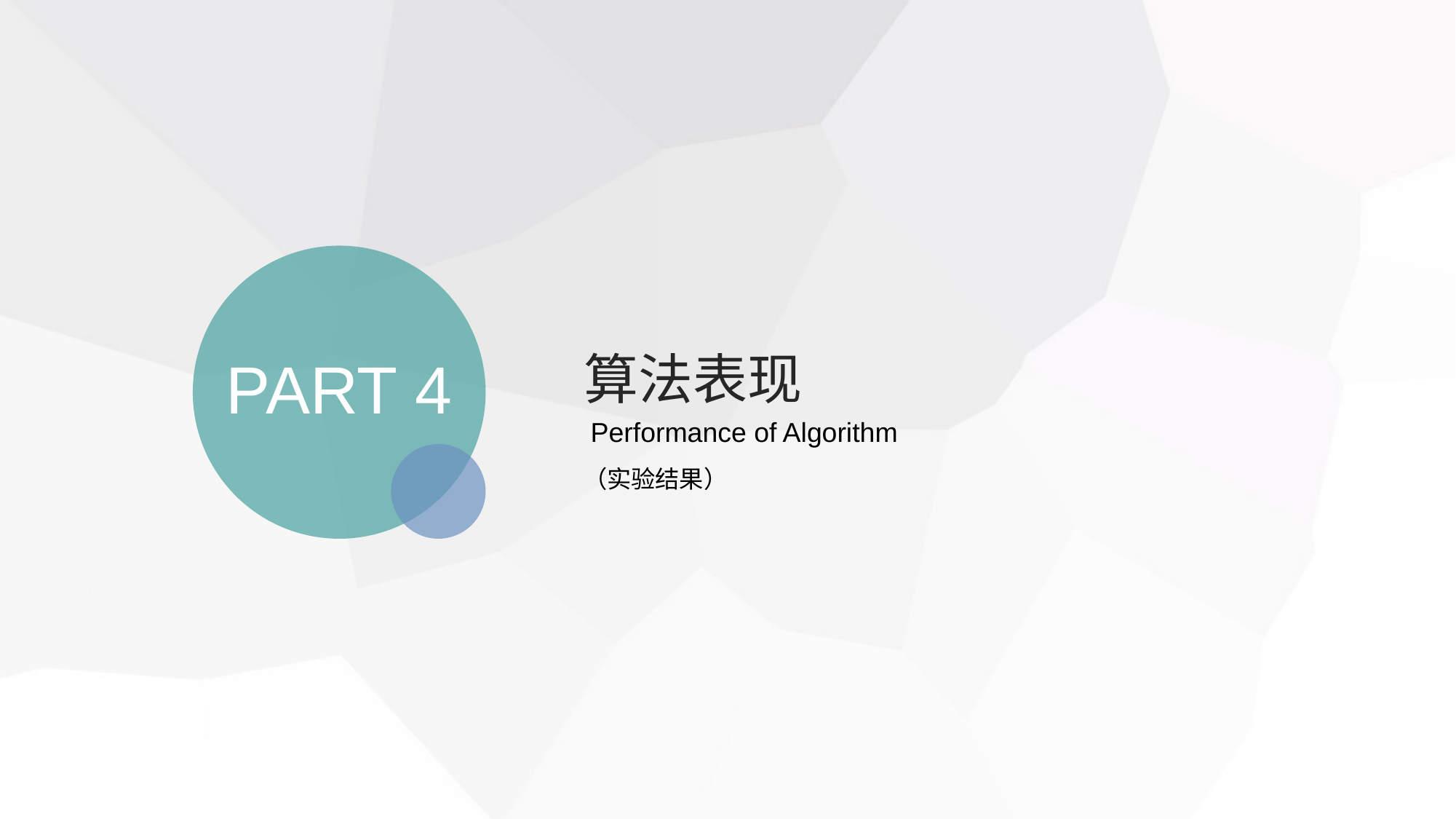

算法表现
PART 4
 Performance of Algorithm

（实验结果）